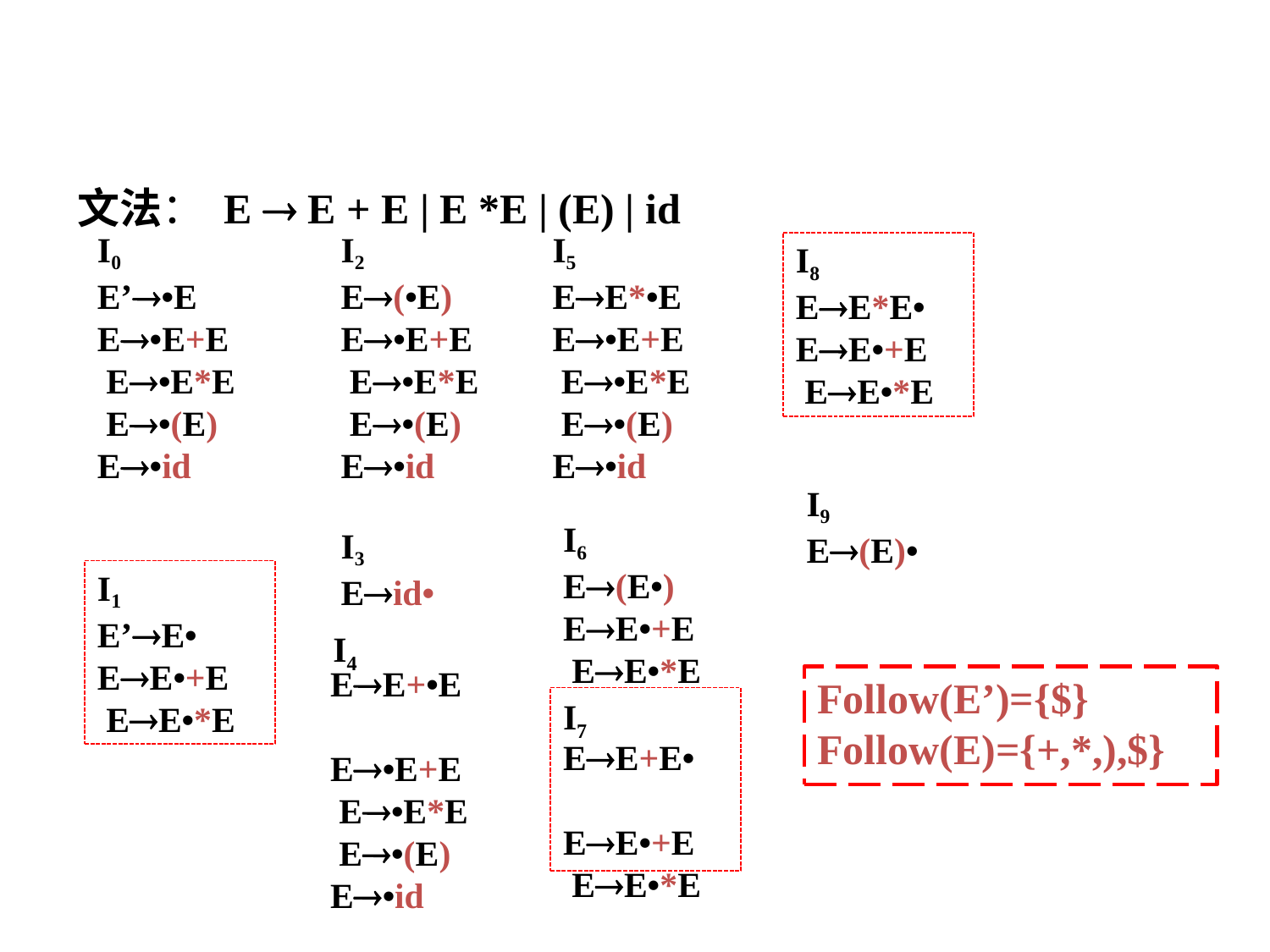

文法： E → E + E | E *E | (E) | id
I0
E’→•E  E→•E+E  E→•E*E  E→•(E)  E→•id
I2
E→(•E)  E→•E+E  E→•E*E  E→•(E)  E→•id
I5
E→E*•E  E→•E+E  E→•E*E  E→•(E)  E→•id
I6
E→(E•)  E→E•+E  E→E•*E

I8
E→E*E•  E→E•+E  E→E•*E
I9
E→(E)•
I3
E→id•

I1
E’→E•  E→E•+E  E→E•*E
I4
E→E+•E  E→•E+E  E→•E*E  E→•(E)  E→•id

Follow(E’)={$}  Follow(E)={+,*,),$}

I7
E→E+E•  E→E•+E  E→E•*E